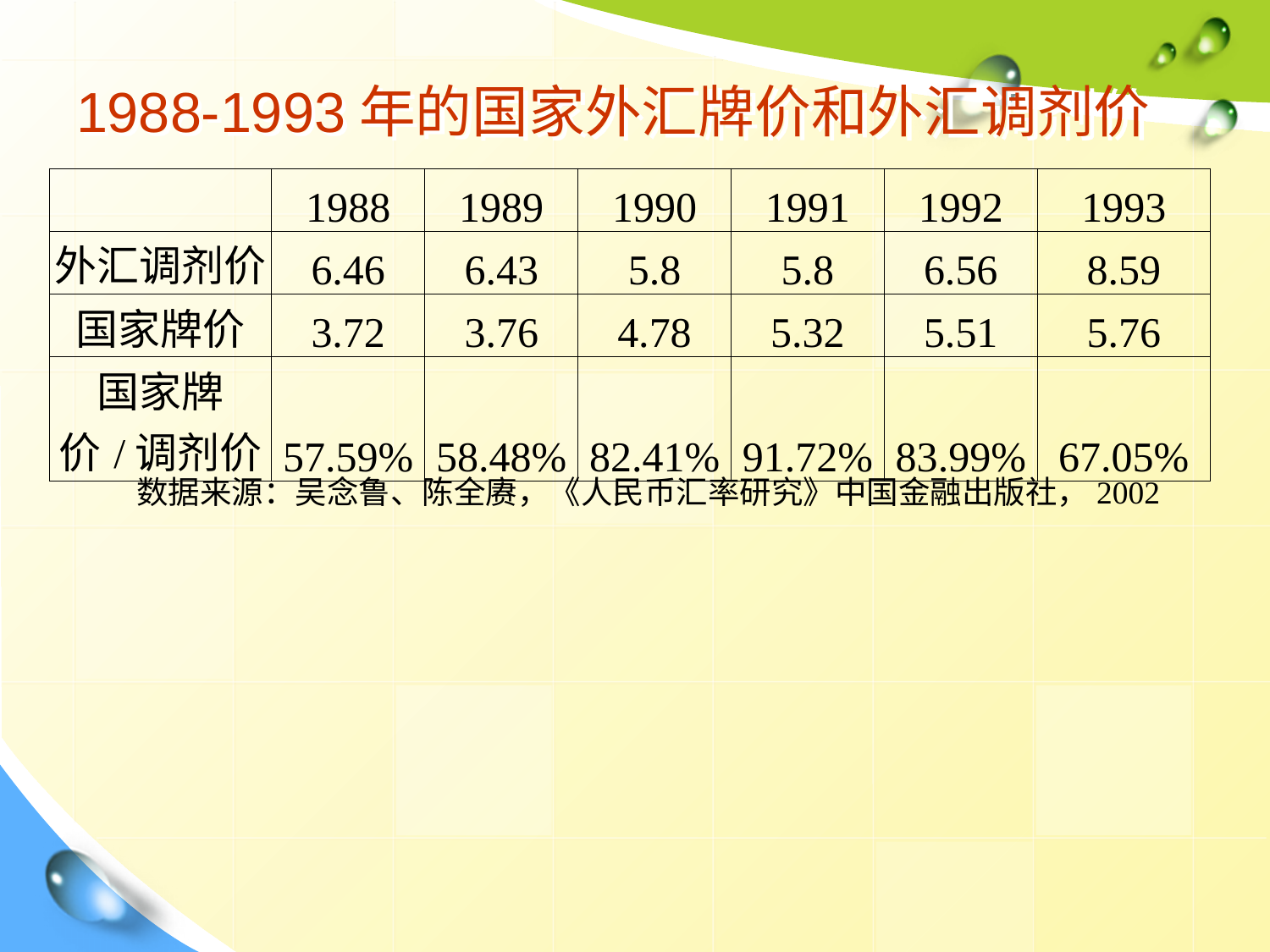

# 1988-1993年的国家外汇牌价和外汇调剂价
|  | 1988 | 1989 | 1990 | 1991 | 1992 | 1993 |
| --- | --- | --- | --- | --- | --- | --- |
| 外汇调剂价 | 6.46 | 6.43 | 5.8 | 5.8 | 6.56 | 8.59 |
| 国家牌价 | 3.72 | 3.76 | 4.78 | 5.32 | 5.51 | 5.76 |
| 国家牌价/调剂价 | 57.59% | 58.48% | 82.41% | 91.72% | 83.99% | 67.05% |
数据来源：吴念鲁、陈全赓，《人民币汇率研究》中国金融出版社，2002